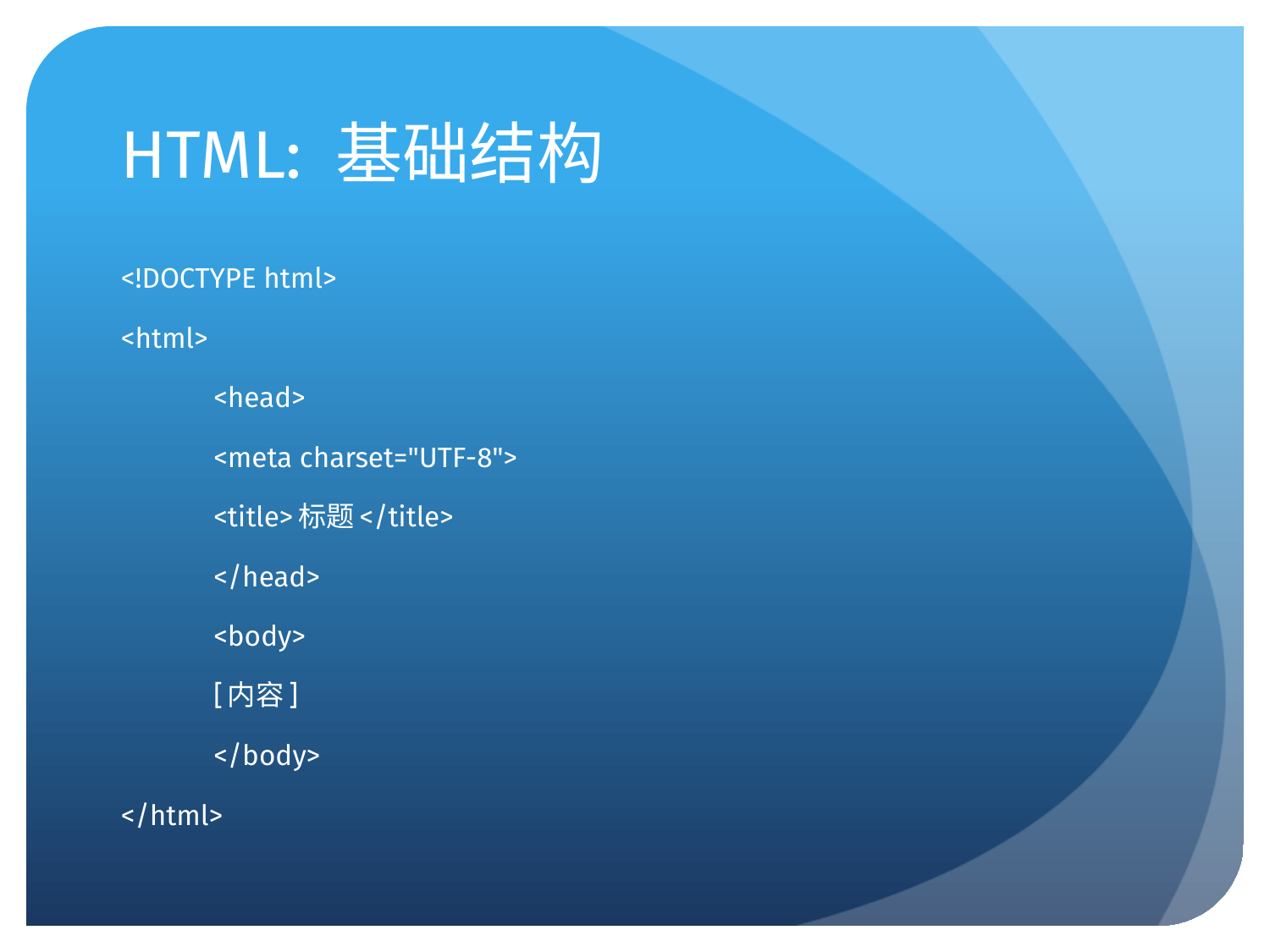

# HTML: 基础结构
<!DOCTYPE html>
<html>
	<head>
		<meta charset="UTF-8">
		<title>标题</title>
	</head>
	<body>
		[内容]
	</body>
</html>